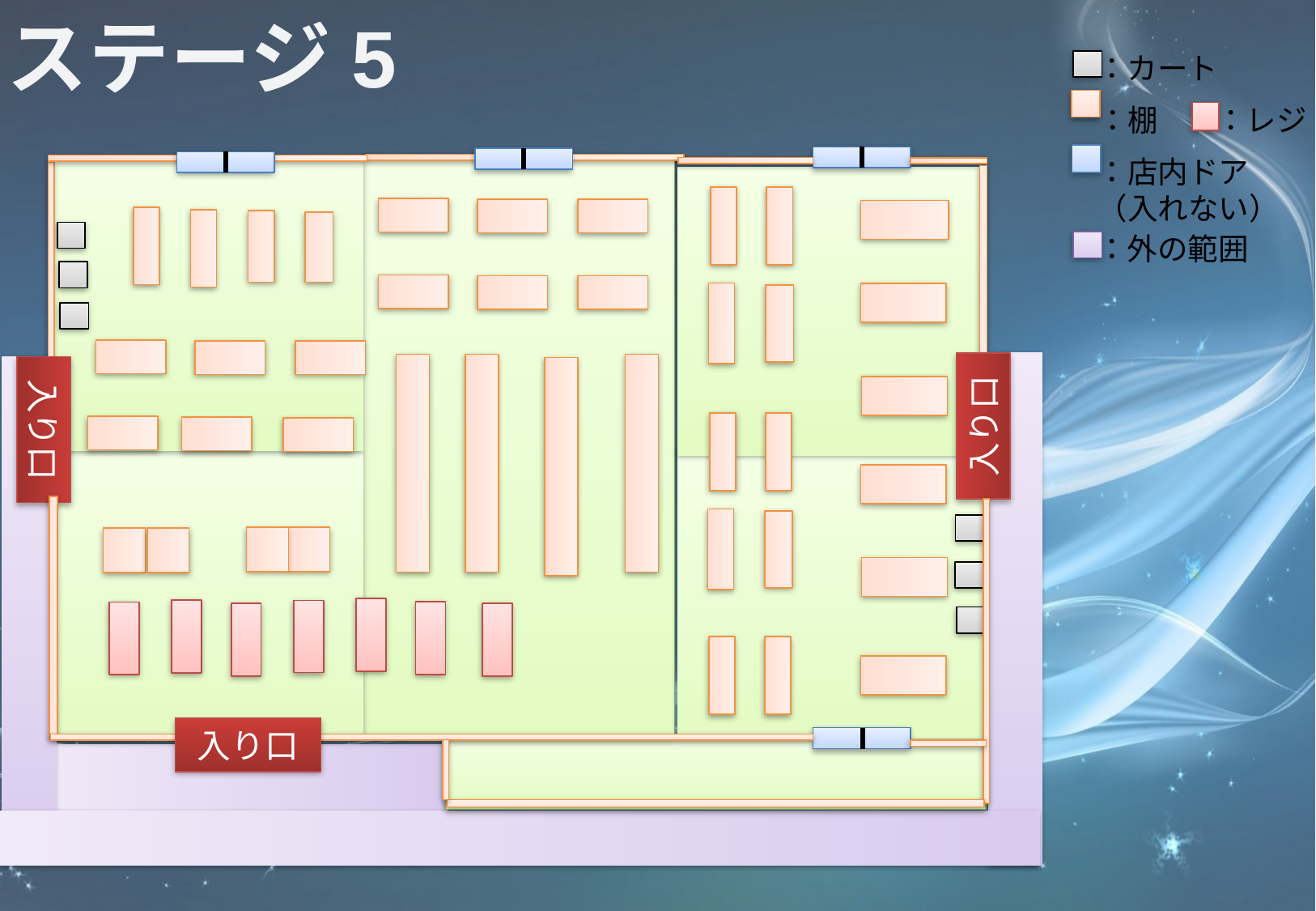

ステージ5
：カート

：レジ
：棚

入り口

：店内ドア
（入れない）
：外の範囲

入り口

入り口